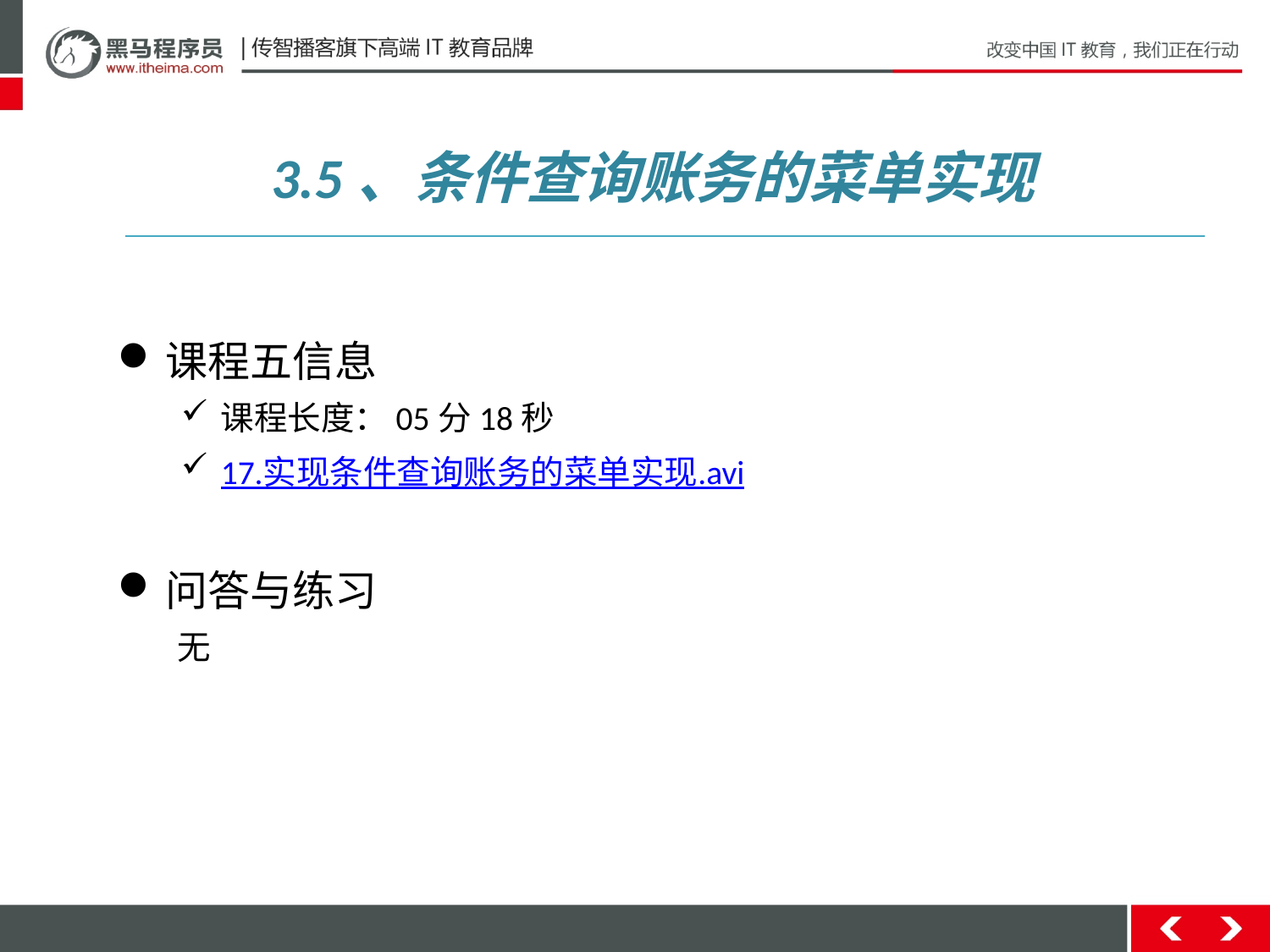

3.5、条件查询账务的菜单实现

课程五信息
课程长度：05分18秒
17.实现条件查询账务的菜单实现.avi

问答与练习
       无